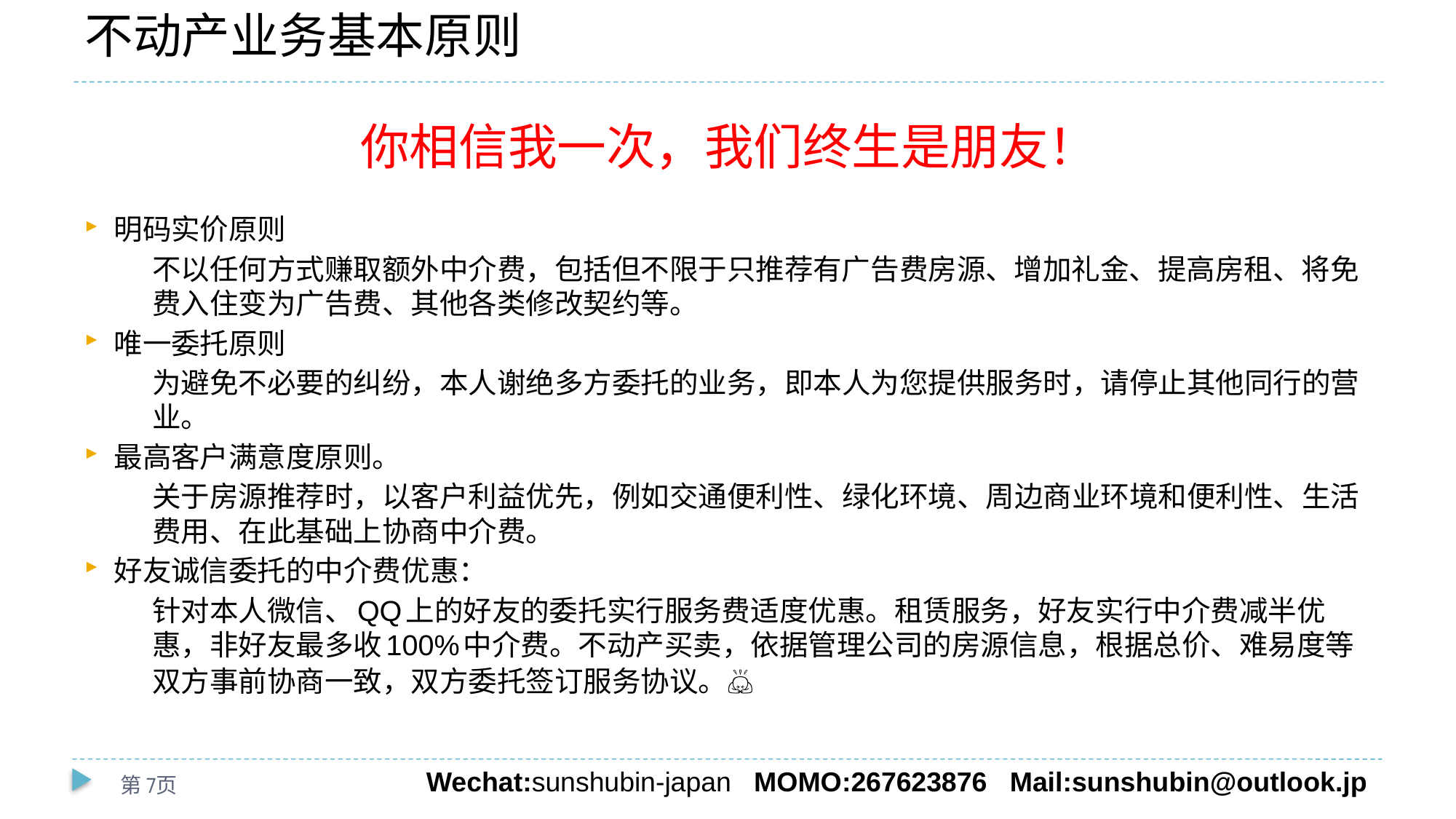

# 不动产业务基本原则
你相信我一次，我们终生是朋友！

明码实价原则
	不以任何方式赚取额外中介费，包括但不限于只推荐有广告费房源、增加礼金、提高房租、将免费入住变为广告费、其他各类修改契约等。
唯一委托原则
为避免不必要的纠纷，本人谢绝多方委托的业务，即本人为您提供服务时，请停止其他同行的营业。
最高客户满意度原则。
关于房源推荐时，以客户利益优先，例如交通便利性、绿化环境、周边商业环境和便利性、生活费用、在此基础上协商中介费。
好友诚信委托的中介费优惠：
针对本人微信、QQ上的好友的委托实行服务费适度优惠。租赁服务，好友实行中介费减半优惠，非好友最多收100%中介费。不动产买卖，依据管理公司的房源信息，根据总价、难易度等双方事前协商一致，双方委托签订服务协议。🙇‍
第7页